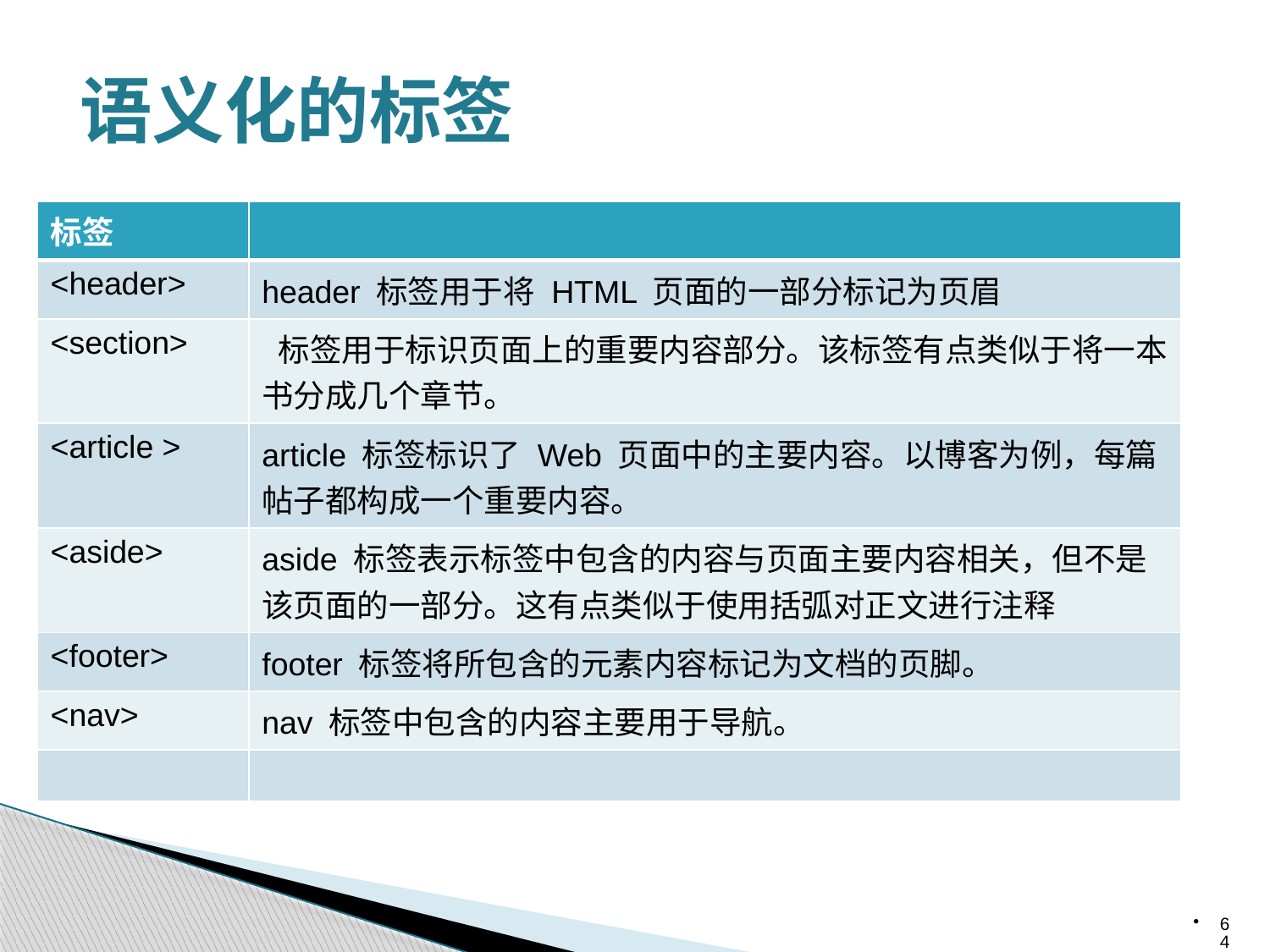

语义化的标签
#
| 标签 |  |
| --- | --- |
| <header> | header 标签用于将 HTML 页面的一部分标记为页眉 |
| <section> | 标签用于标识页面上的重要内容部分。该标签有点类似于将一本书分成几个章节。 |
| <article > | article 标签标识了 Web 页面中的主要内容。以博客为例，每篇帖子都构成一个重要内容。 |
| <aside> | aside 标签表示标签中包含的内容与页面主要内容相关，但不是该页面的一部分。这有点类似于使用括弧对正文进行注释 |
| <footer> | footer 标签将所包含的元素内容标记为文档的页脚。 |
| <nav> | nav 标签中包含的内容主要用于导航。 |
|  |  |
64